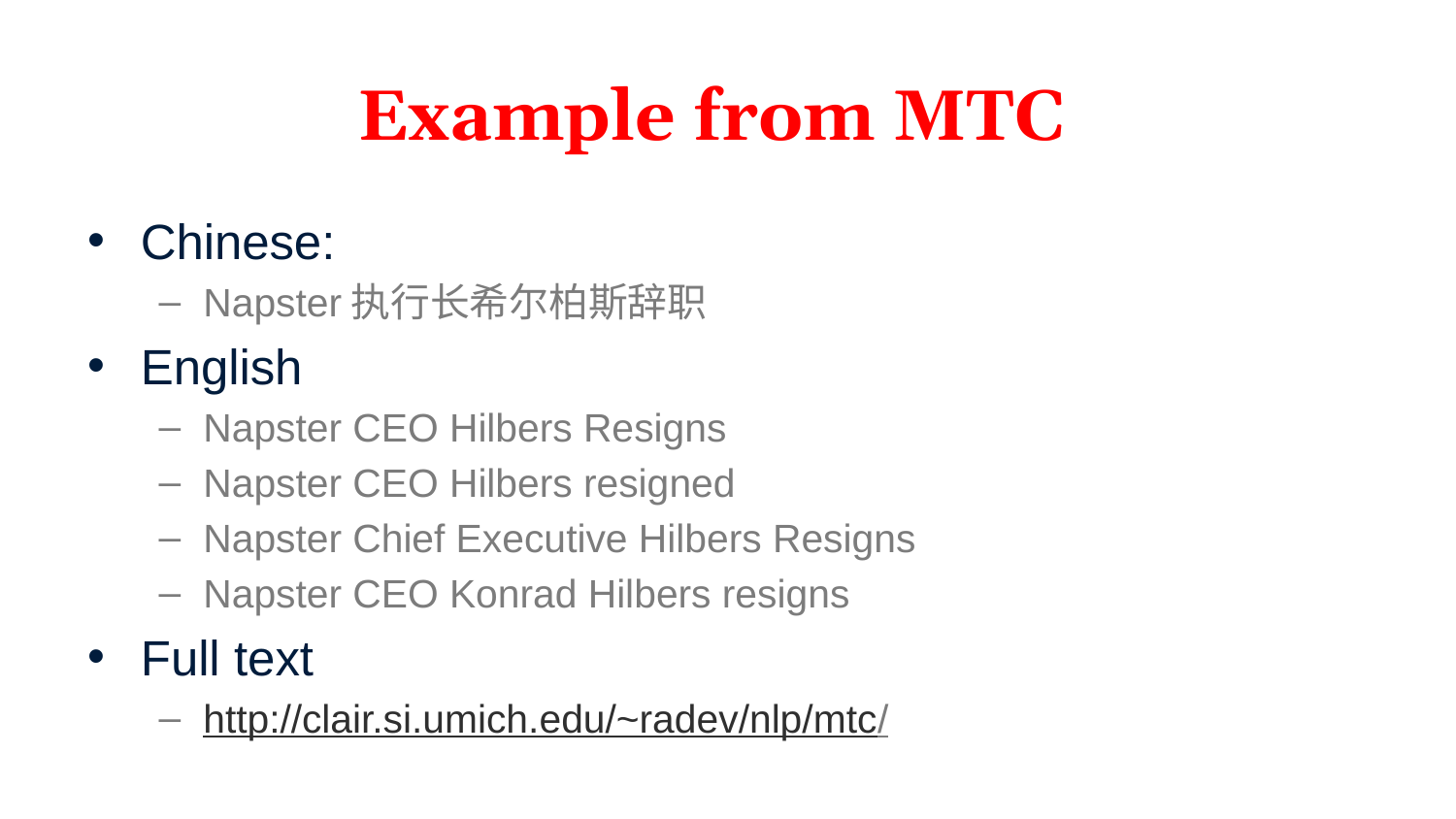

# Example from MTC
Chinese:
Napster执行长希尔柏斯辞职
English
Napster CEO Hilbers Resigns
Napster CEO Hilbers resigned
Napster Chief Executive Hilbers Resigns
Napster CEO Konrad Hilbers resigns
Full text
http://clair.si.umich.edu/~radev/nlp/mtc/